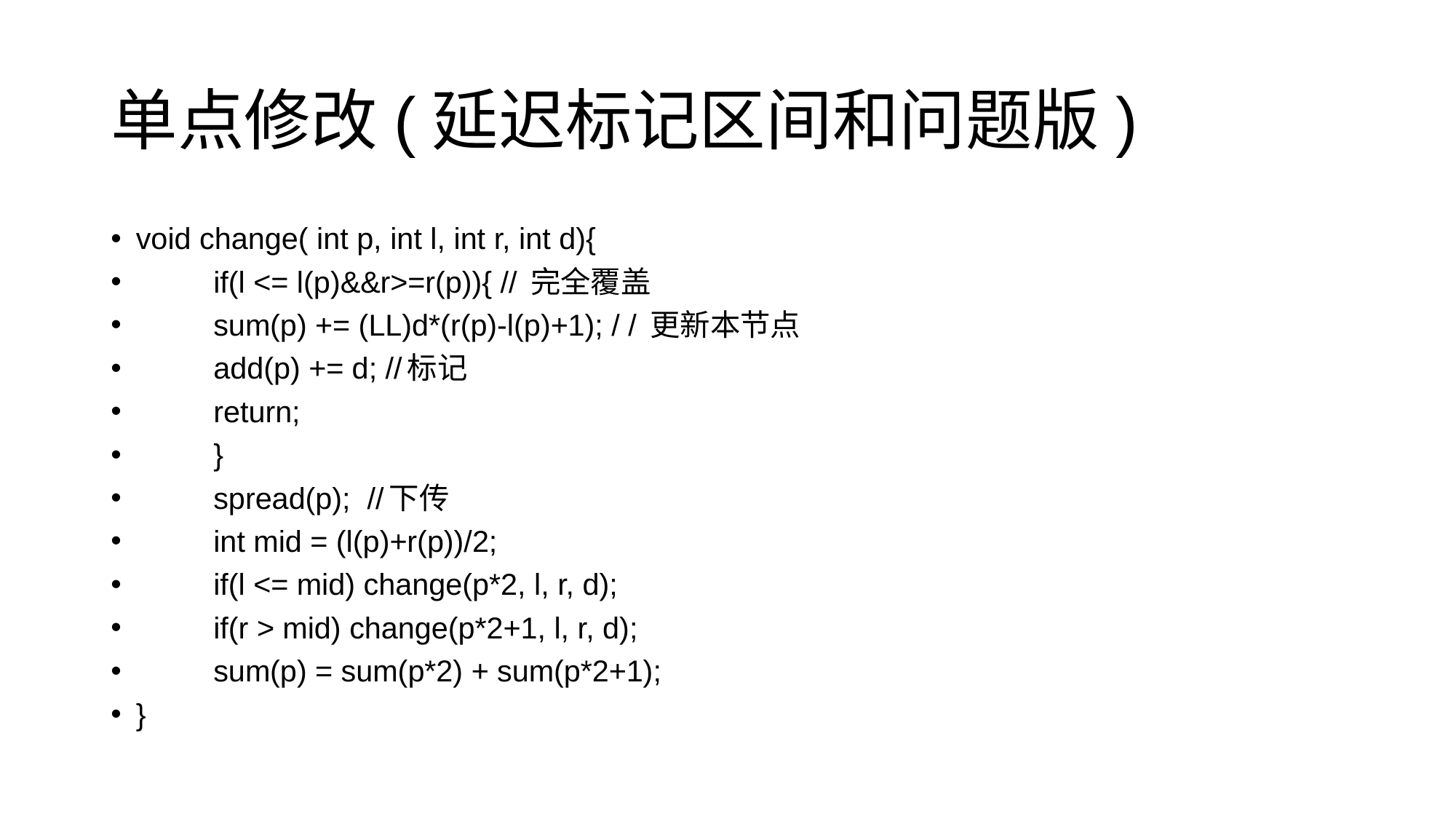

# 单点修改(延迟标记区间和问题版)
void change( int p, int l, int r, int d){
	if(l <= l(p)&&r>=r(p)){ // 完全覆盖
		sum(p) += (LL)d*(r(p)-l(p)+1); / / 更新本节点
		add(p) += d; //标记
		return;
	}
	spread(p);  //下传
	int mid = (l(p)+r(p))/2;
	if(l <= mid) change(p*2, l, r, d);
	if(r > mid) change(p*2+1, l, r, d);
	sum(p) = sum(p*2) + sum(p*2+1);
}